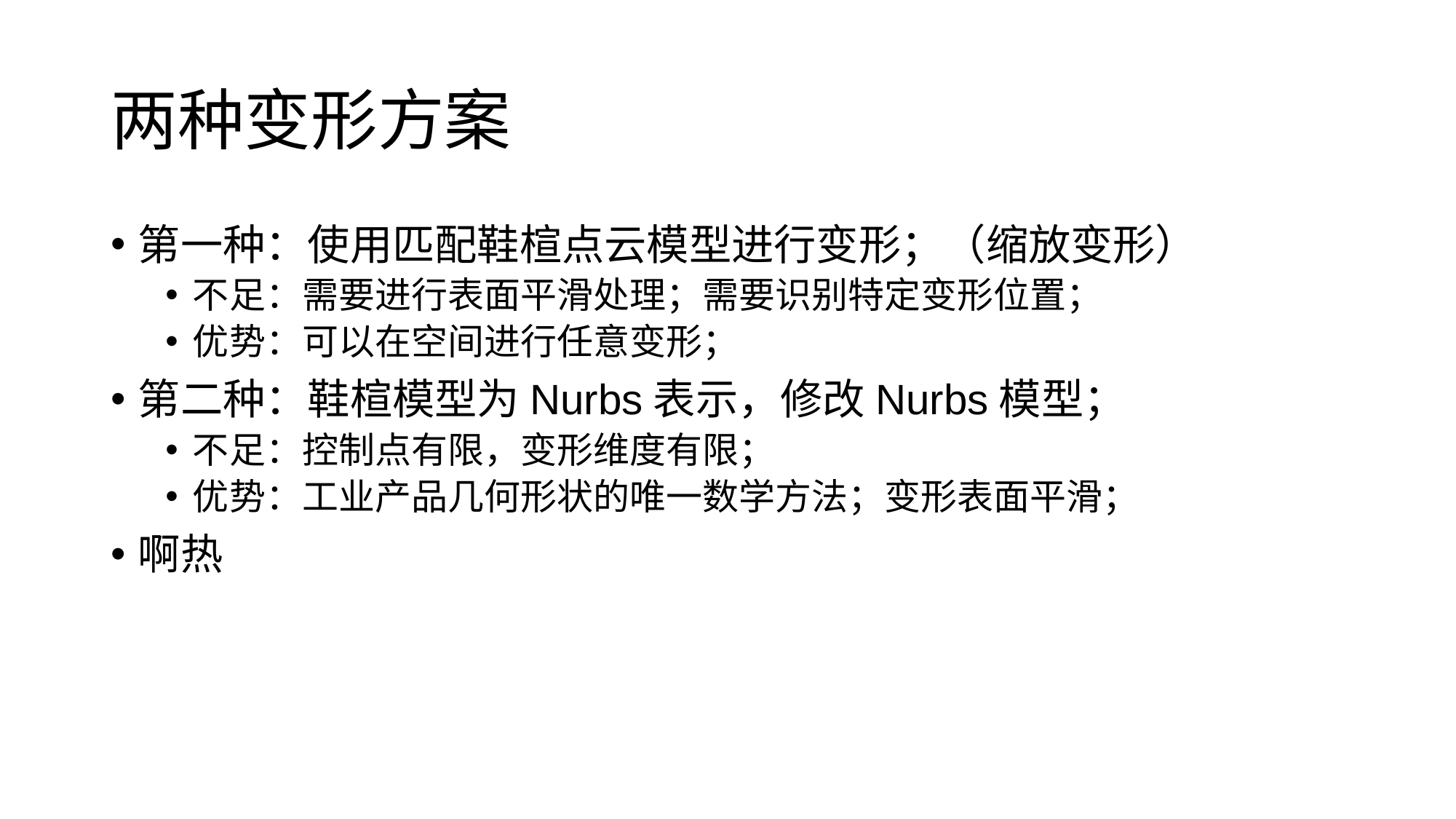

# 两种变形方案
第一种：使用匹配鞋楦点云模型进行变形；（缩放变形）
不足：需要进行表面平滑处理；需要识别特定变形位置；
优势：可以在空间进行任意变形；
第二种：鞋楦模型为Nurbs表示，修改Nurbs模型；
不足：控制点有限，变形维度有限；
优势：工业产品几何形状的唯一数学方法；变形表面平滑；
啊热